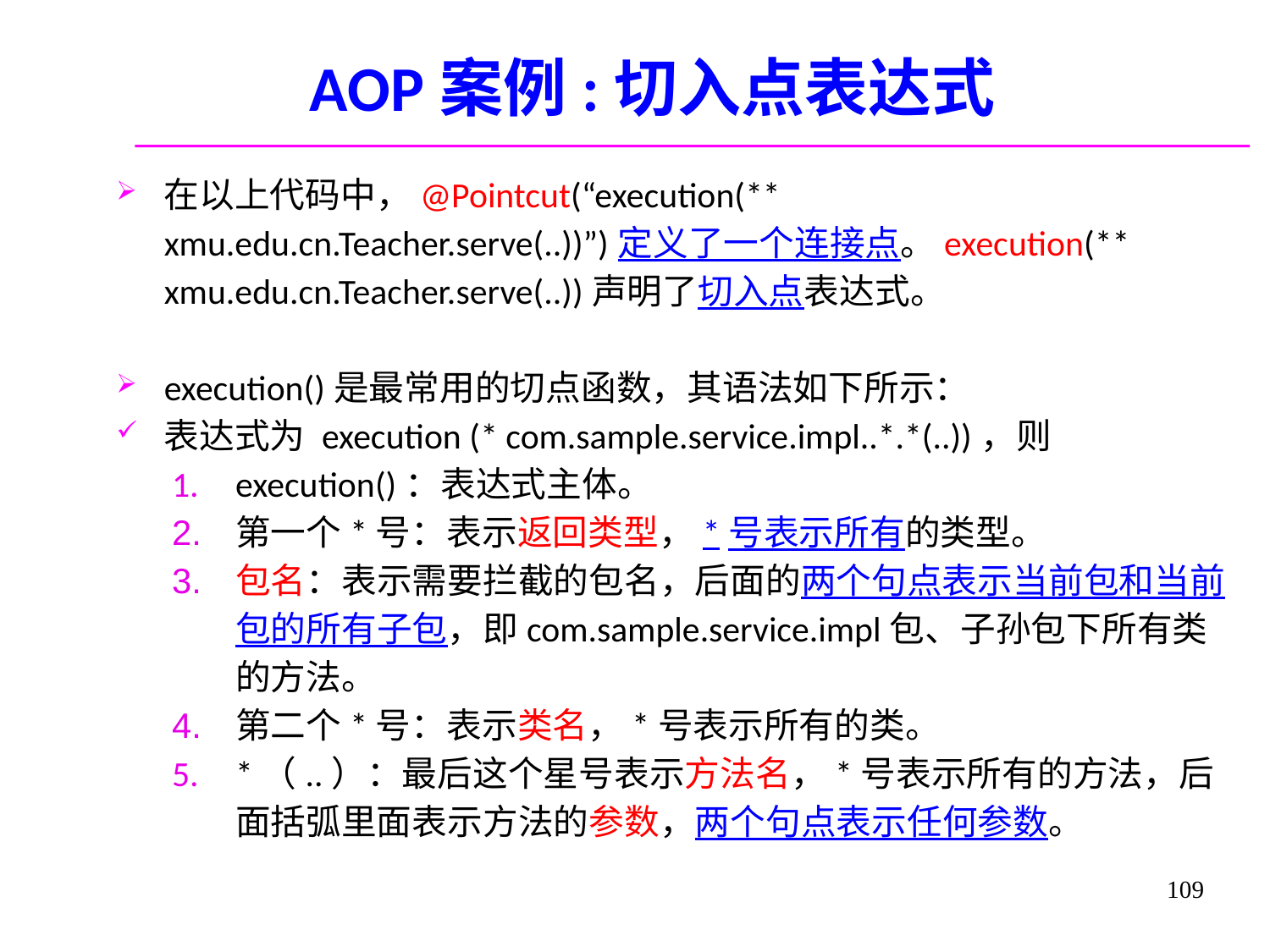

# AOP案例:切入点表达式
在以上代码中，@Pointcut(“execution(** xmu.edu.cn.Teacher.serve(..))”)定义了一个连接点。execution(** xmu.edu.cn.Teacher.serve(..))声明了切入点表达式。

execution()是最常用的切点函数，其语法如下所示：
表达式为 execution (* com.sample.service.impl..*.*(..))，则
execution()：表达式主体。
第一个*号：表示返回类型，*号表示所有的类型。
包名：表示需要拦截的包名，后面的两个句点表示当前包和当前包的所有子包，即com.sample.service.impl包、子孙包下所有类的方法。
第二个*号：表示类名，*号表示所有的类。
*（..）：最后这个星号表示方法名，*号表示所有的方法，后面括弧里面表示方法的参数，两个句点表示任何参数。

109